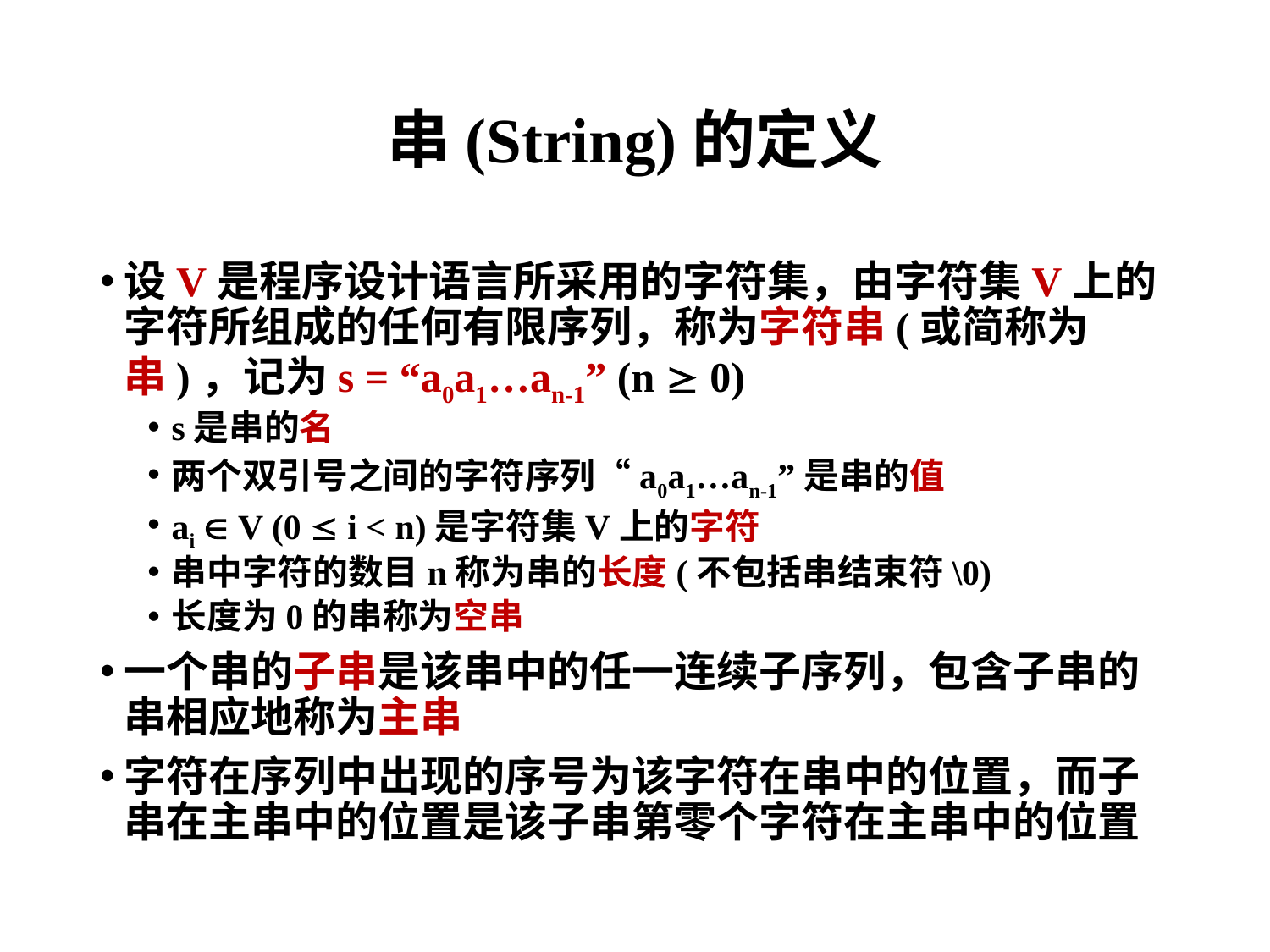

# 串(String)的定义
设V是程序设计语言所采用的字符集，由字符集V上的字符所组成的任何有限序列，称为字符串(或简称为串)，记为s = “a0a1…an-1” (n ≥ 0)
s是串的名
两个双引号之间的字符序列“a0a1…an-1”是串的值
ai ∈ V (0 ≤ i < n)是字符集V上的字符
串中字符的数目n称为串的长度(不包括串结束符\0)
长度为0的串称为空串
一个串的子串是该串中的任一连续子序列，包含子串的串相应地称为主串
字符在序列中出现的序号为该字符在串中的位置，而子串在主串中的位置是该子串第零个字符在主串中的位置